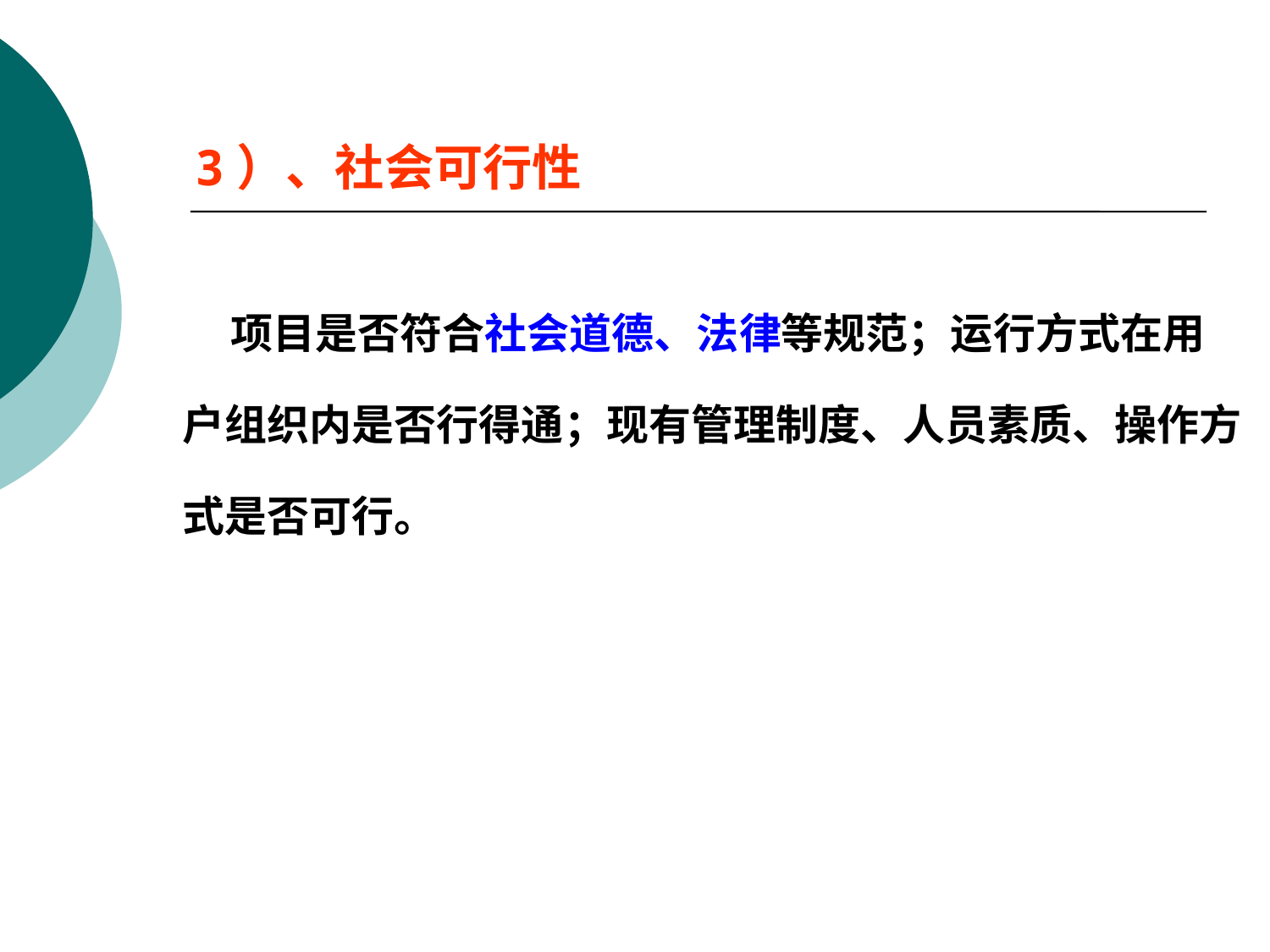

3）、社会可行性
    项目是否符合社会道德、法律等规范；运行方式在用户组织内是否行得通；现有管理制度、人员素质、操作方式是否可行。